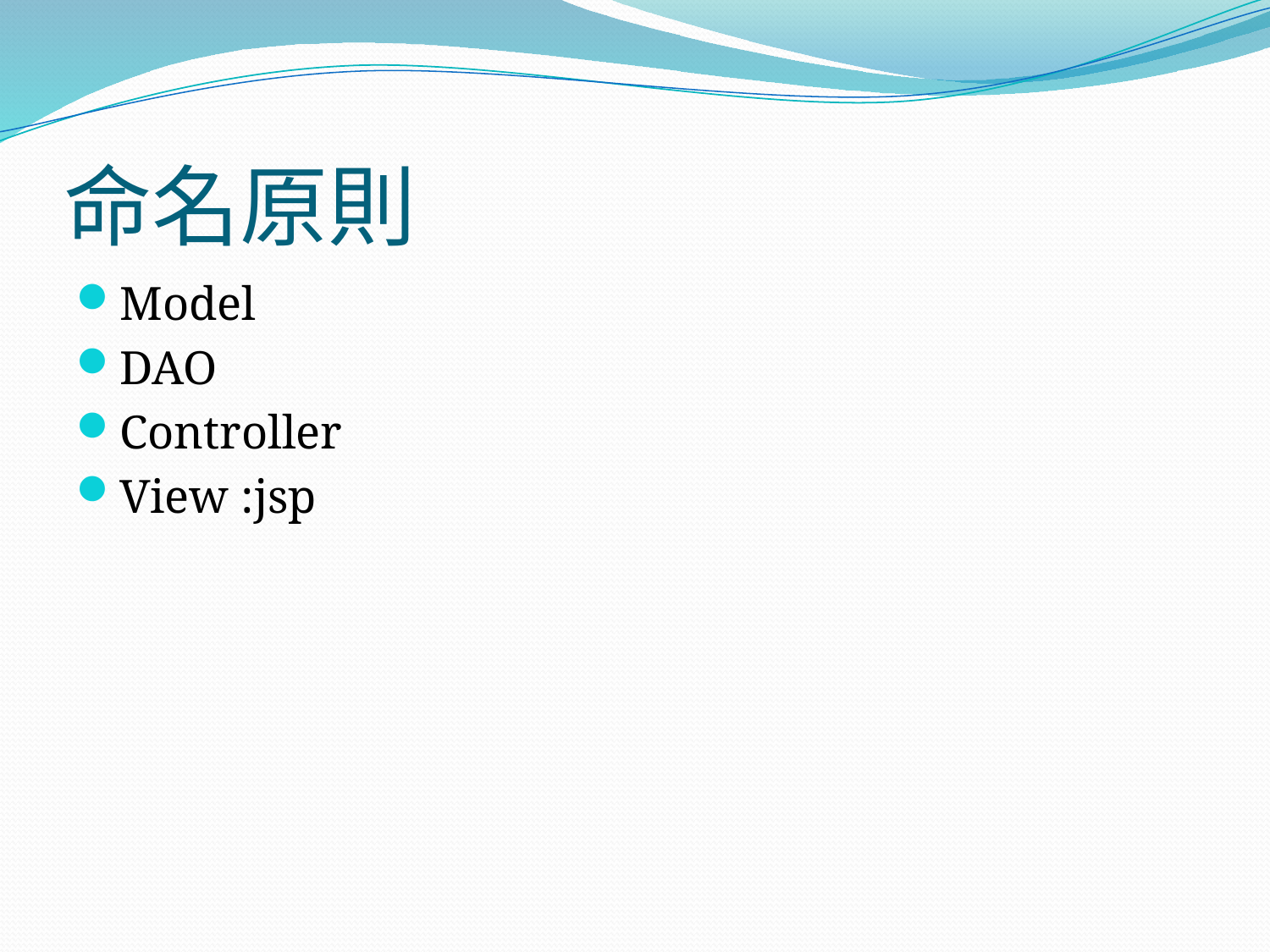

# 命名原則
Model
DAO
Controller
View :jsp